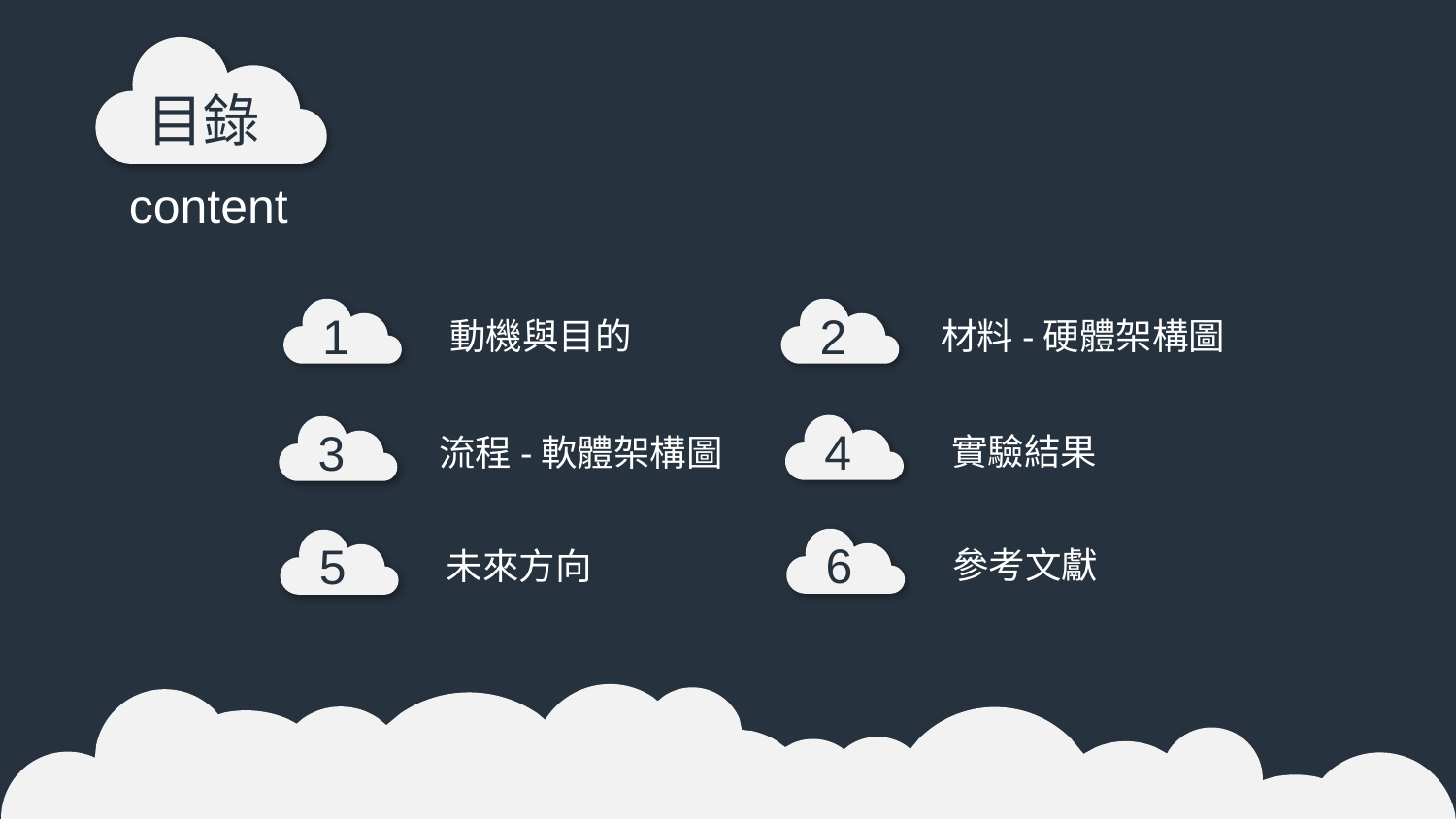

目錄
content
1

2

動機與目的
材料-硬體架構圖
4

3

實驗結果
流程-軟體架構圖
6

5

參考文獻
未來方向